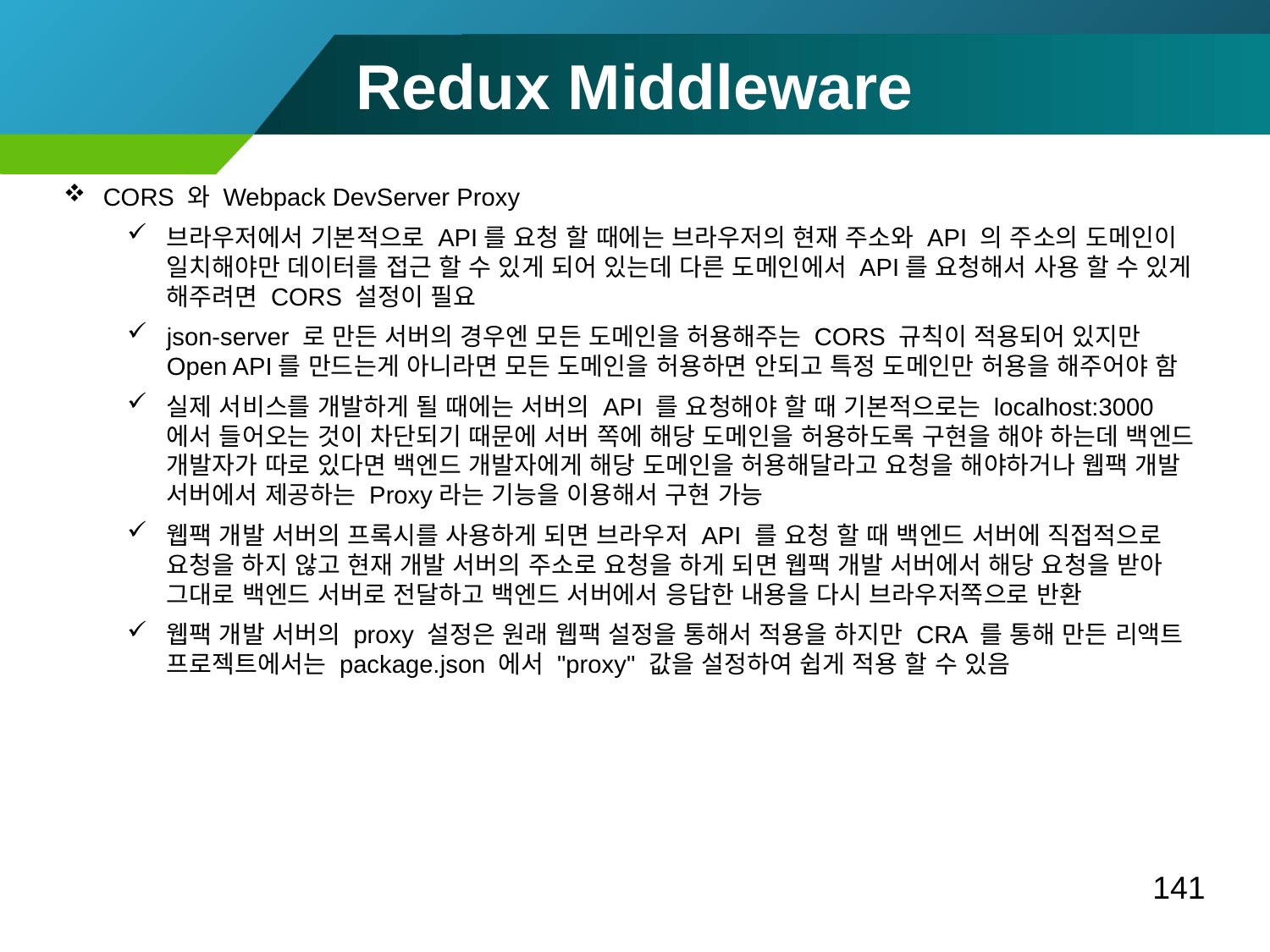

Redux Middleware
CORS 와 Webpack DevServer Proxy
브라우저에서 기본적으로 API를 요청 할 때에는 브라우저의 현재 주소와 API 의 주소의 도메인이 일치해야만 데이터를 접근 할 수 있게 되어 있는데 다른 도메인에서 API를 요청해서 사용 할 수 있게 해주려면 CORS 설정이 필요
json-server 로 만든 서버의 경우엔 모든 도메인을 허용해주는 CORS 규칙이 적용되어 있지만  Open API를 만드는게 아니라면 모든 도메인을 허용하면 안되고 특정 도메인만 허용을 해주어야 함
실제 서비스를 개발하게 될 때에는 서버의 API 를 요청해야 할 때 기본적으로는 localhost:3000 에서 들어오는 것이 차단되기 때문에 서버 쪽에 해당 도메인을 허용하도록 구현을 해야 하는데 백엔드 개발자가 따로 있다면 백엔드 개발자에게 해당 도메인을 허용해달라고 요청을 해야하거나 웹팩 개발 서버에서 제공하는 Proxy라는 기능을 이용해서 구현 가능
웹팩 개발 서버의 프록시를 사용하게 되면 브라우저 API 를 요청 할 때 백엔드 서버에 직접적으로 요청을 하지 않고 현재 개발 서버의 주소로 요청을 하게 되면 웹팩 개발 서버에서 해당 요청을 받아 그대로 백엔드 서버로 전달하고 백엔드 서버에서 응답한 내용을 다시 브라우저쪽으로 반환
웹팩 개발 서버의 proxy 설정은 원래 웹팩 설정을 통해서 적용을 하지만 CRA 를 통해 만든 리액트 프로젝트에서는 package.json 에서 "proxy" 값을 설정하여 쉽게 적용 할 수 있음
141